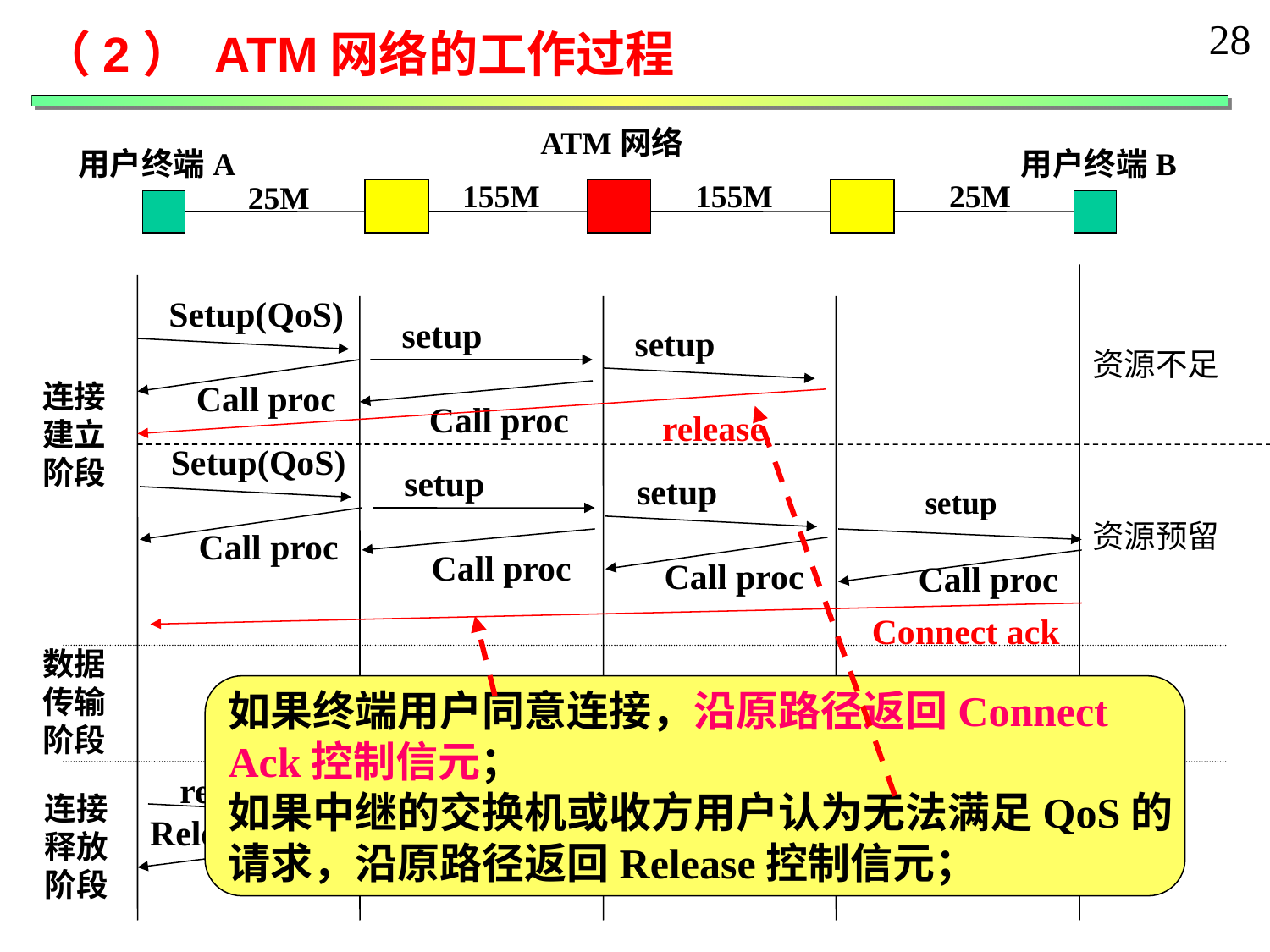

28
（2） ATM网络的工作过程

ATM网络
用户终端A
用户终端B
155M
155M
25M
25M

Setup(QoS)

setup
setup

资源不足

连接
建立
阶段
Call proc

Call proc
release
Setup(QoS)

setup
setup
setup

资源预留

Call proc

Call proc
Call proc

Call proc

Connect ack
数据
传输
阶段

Active State

release
release
连接
释放
阶段
Release complete

Release complete

如果终端用户同意连接，沿原路径返回Connect
Ack控制信元；
如果中继的交换机或收方用户认为无法满足QoS的
请求，沿原路径返回Release控制信元；